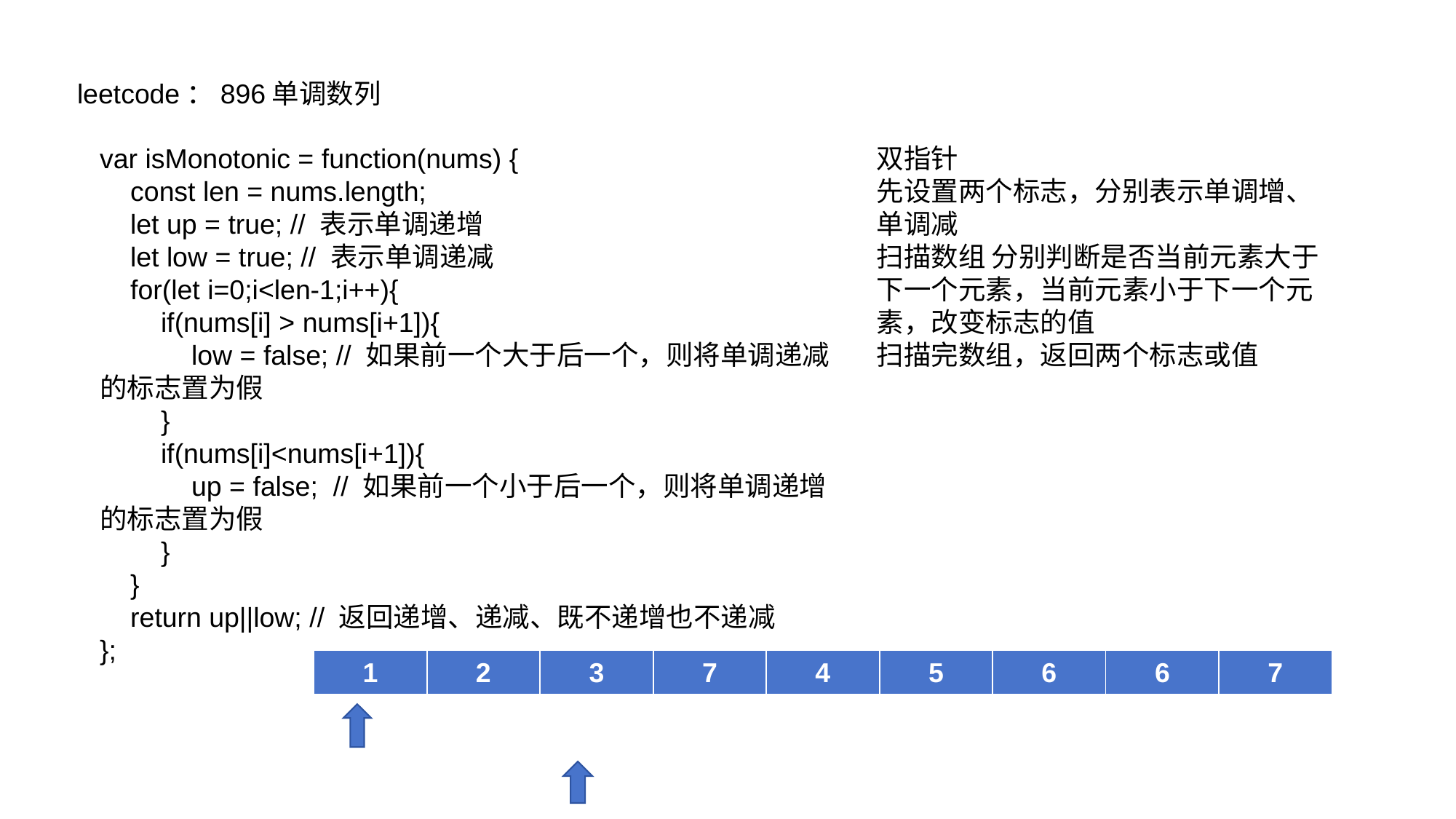

leetcode：896单调数列
var isMonotonic = function(nums) {
    const len = nums.length;
    let up = true; // 表示单调递增
    let low = true; // 表示单调递减
    for(let i=0;i<len-1;i++){
        if(nums[i] > nums[i+1]){
            low = false; // 如果前一个大于后一个，则将单调递减的标志置为假
        }
        if(nums[i]<nums[i+1]){
            up = false;  // 如果前一个小于后一个，则将单调递增的标志置为假
        }
    }
    return up||low; // 返回递增、递减、既不递增也不递减
};
双指针
先设置两个标志，分别表示单调增、单调减
扫描数组 分别判断是否当前元素大于下一个元素，当前元素小于下一个元素，改变标志的值
扫描完数组，返回两个标志或值

| 1 | 2 | 3 | 7 | 4 | 5 | 6 | 6 | 7 |
| --- | --- | --- | --- | --- | --- | --- | --- | --- |